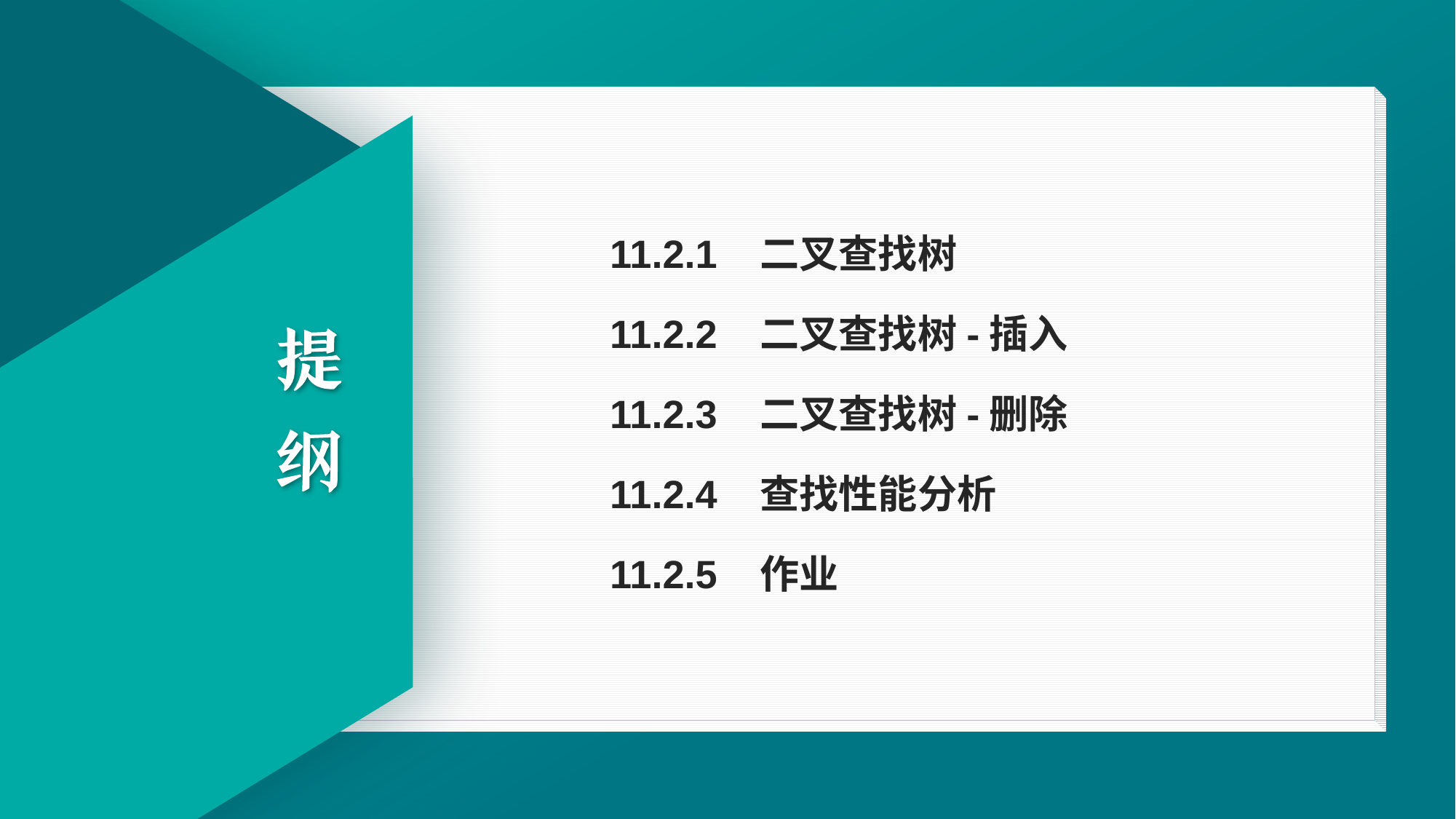

11.2.1   二叉查找树
11.2.2   二叉查找树-插入
11.2.3   二叉查找树-删除
11.2.4   查找性能分析
11.2.5   作业